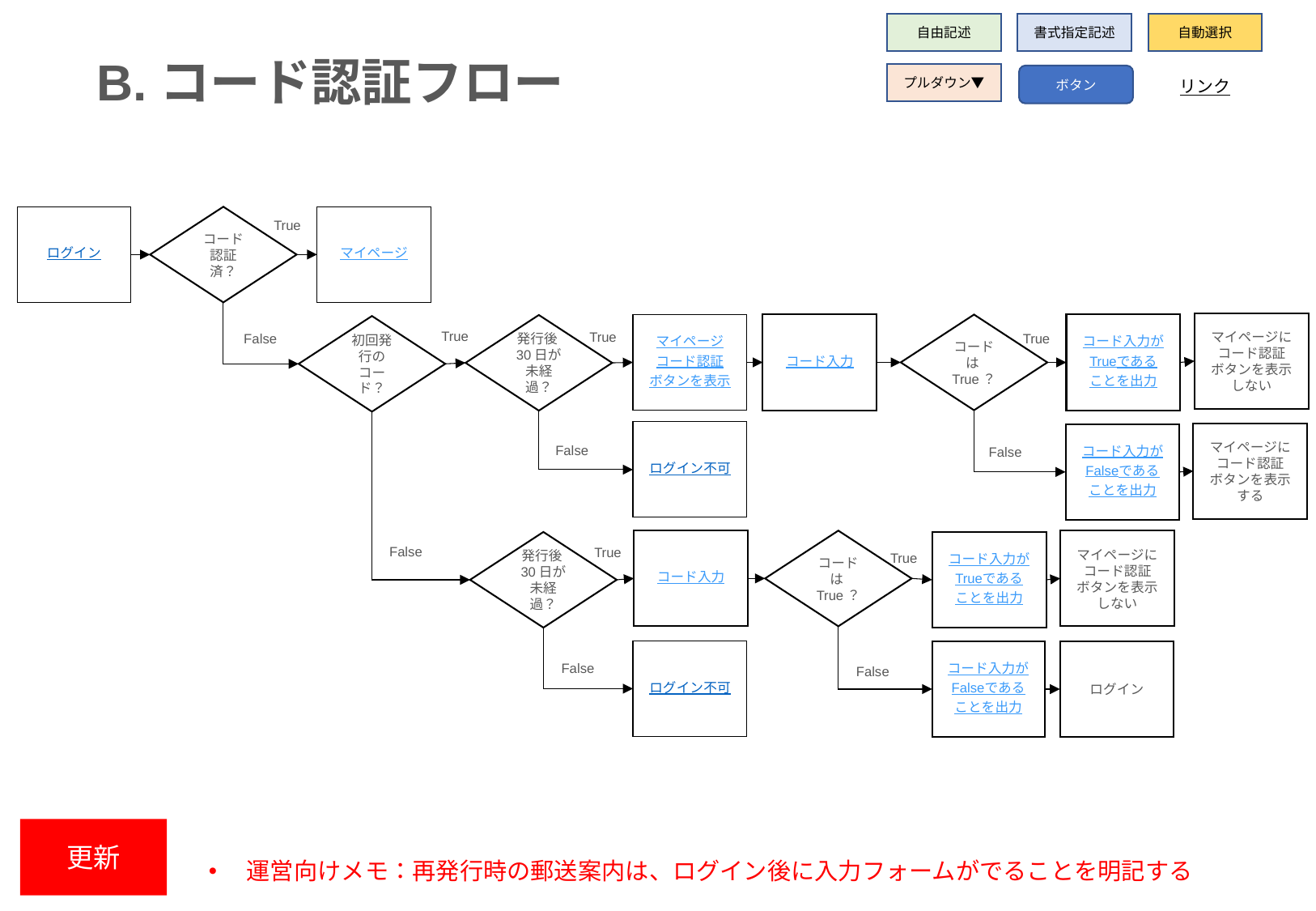

自由記述
書式指定記述
自動選択
B.コード認証フロー
プルダウン▼
ボタン
リンク
コード
認証済？
マイページ
ログイン
True
マイページに
コード認証
ボタンを表示しない
コード入力
コードはTrue？
コード入力が
Trueである
ことを出力
マイページ
コード認証
ボタンを表示
発行後30日が未経過？
初回発行のコード？
True
True
False
True
ログイン不可
マイページに
コード認証
ボタンを表示する
コード入力が
Falseである
ことを出力
False
False
コードはTrue？
コード入力
マイページに
コード認証
ボタンを表示しない
コード入力が
Trueである
ことを出力
発行後30日が未経過？
False
True
True
ログイン不可
ログイン
コード入力が
Falseである
ことを出力
False
False
更新
運営向けメモ：再発行時の郵送案内は、ログイン後に入力フォームがでることを明記する